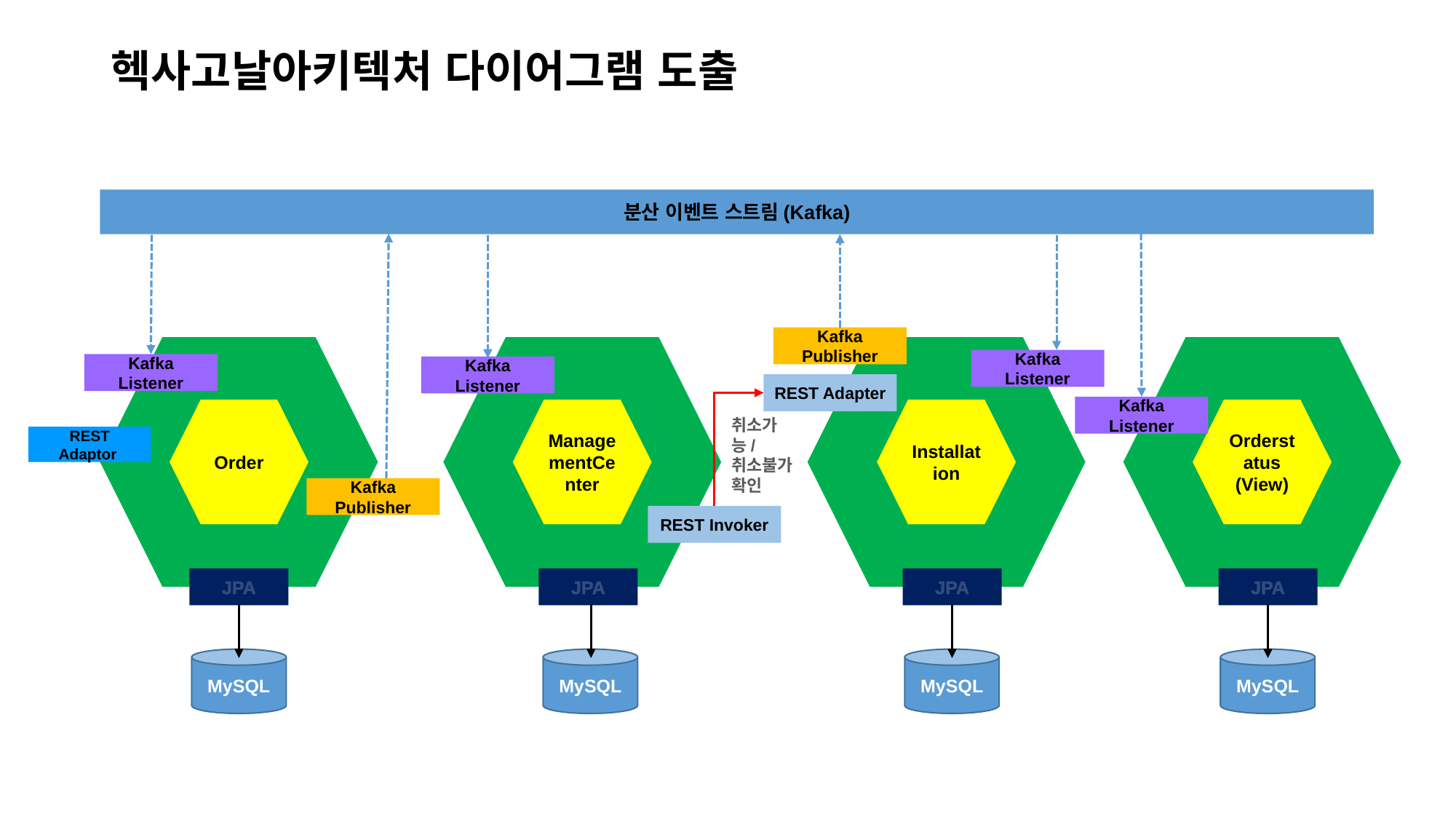

# 헥사고날아키텍처 다이어그램 도출
분산 이벤트 스트림(Kafka)
Kafka Publisher

Kafka Listener
Kafka Listener
Kafka Listener
REST Adapter
Kafka Listener
Order
ManagementCenter
Installation
Orderstatus
(View)
취소가능/취소불가확인
REST Adaptor
Kafka Publisher
REST Invoker
JPA
JPA
JPA
JPA
MySQL
MySQL
MySQL
MySQL